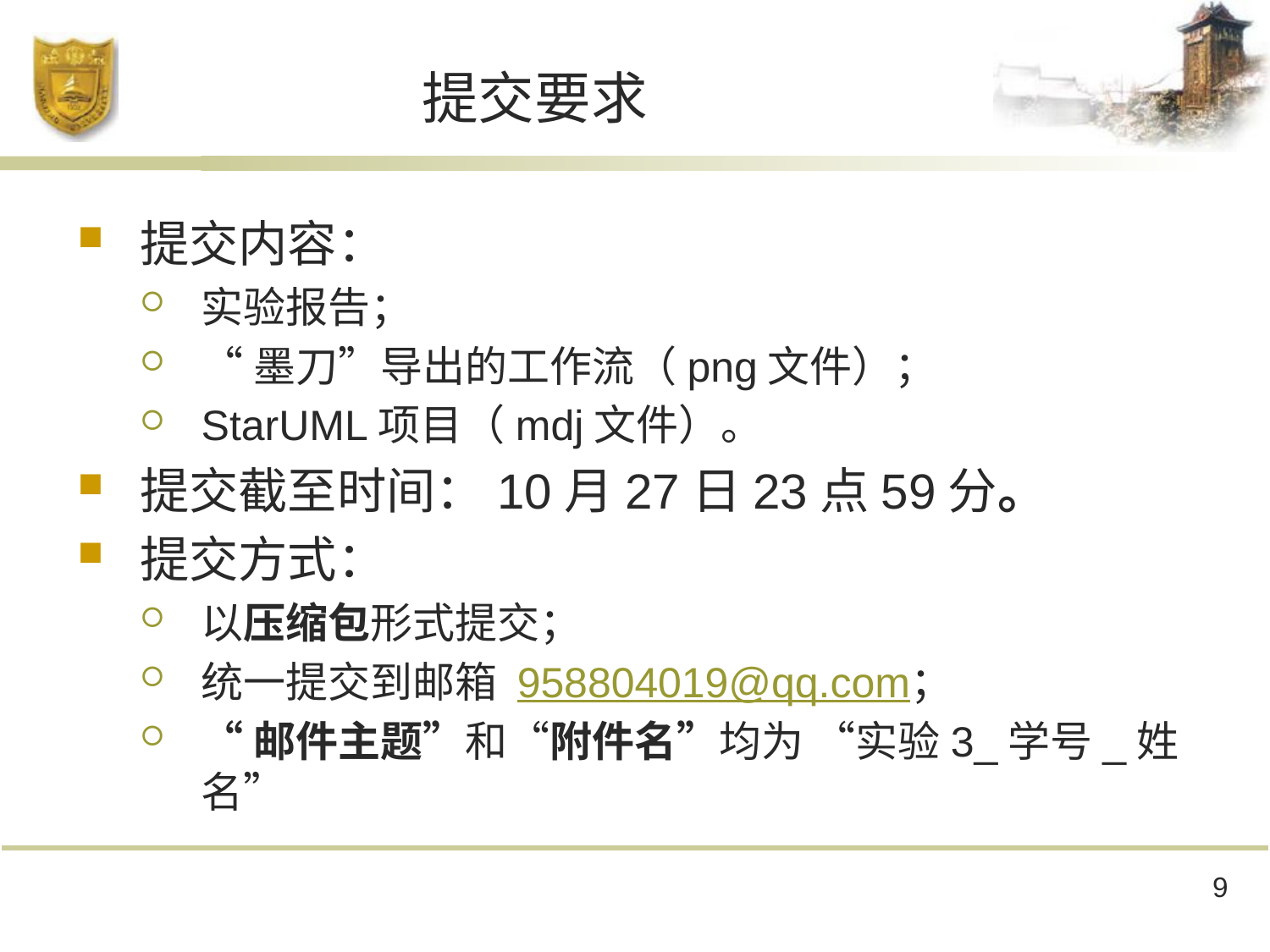

# 提交要求
提交内容：
实验报告；
“墨刀”导出的工作流（png文件）；
StarUML项目（mdj文件）。
提交截至时间：10月27日23点59分。
提交方式：
以压缩包形式提交；
统一提交到邮箱 958804019@qq.com；
“邮件主题”和“附件名”均为 “实验3_学号_姓名”

9